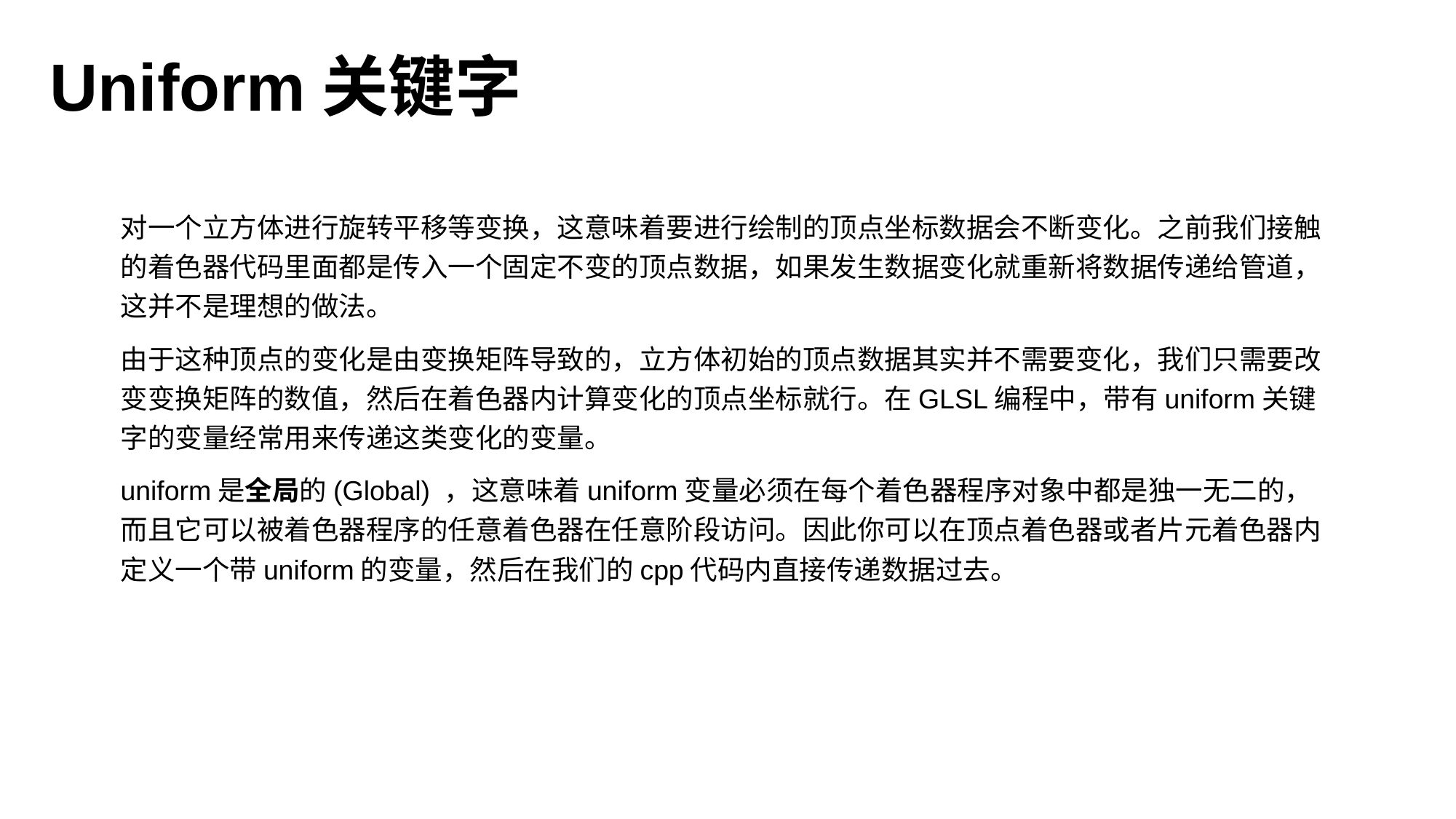

Uniform关键字
对一个立方体进行旋转平移等变换，这意味着要进行绘制的顶点坐标数据会不断变化。之前我们接触的着色器代码里面都是传入一个固定不变的顶点数据，如果发生数据变化就重新将数据传递给管道，这并不是理想的做法。
由于这种顶点的变化是由变换矩阵导致的，立方体初始的顶点数据其实并不需要变化，我们只需要改变变换矩阵的数值，然后在着色器内计算变化的顶点坐标就行。在GLSL编程中，带有uniform关键字的变量经常用来传递这类变化的变量。
uniform是全局的(Global) ，这意味着uniform变量必须在每个着色器程序对象中都是独一无二的，而且它可以被着色器程序的任意着色器在任意阶段访问。因此你可以在顶点着色器或者片元着色器内定义一个带uniform的变量，然后在我们的cpp代码内直接传递数据过去。